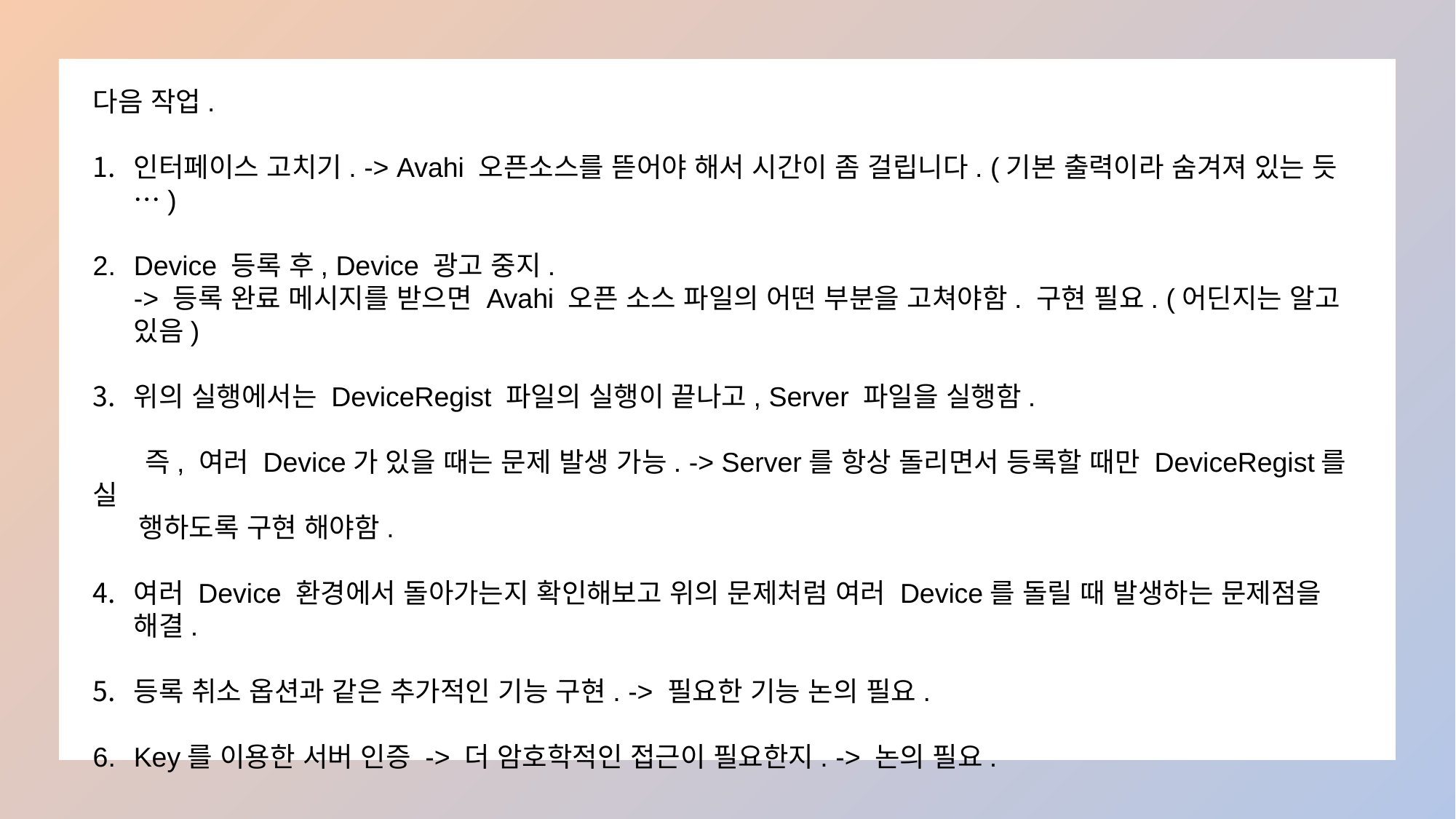

다음 작업.

인터페이스 고치기. -> Avahi 오픈소스를 뜯어야 해서 시간이 좀 걸립니다. (기본 출력이라 숨겨져 있는 듯…)

Device 등록 후, Device 광고 중지.
-> 등록 완료 메시지를 받으면 Avahi 오픈 소스 파일의 어떤 부분을 고쳐야함. 구현 필요. (어딘지는 알고 있음)

위의 실행에서는 DeviceRegist 파일의 실행이 끝나고, Server 파일을 실행함.

      즉, 여러 Device가 있을 때는 문제 발생 가능. -> Server를 항상 돌리면서 등록할 때만 DeviceRegist를 실
      행하도록 구현 해야함.

여러 Device 환경에서 돌아가는지 확인해보고 위의 문제처럼 여러 Device를 돌릴 때 발생하는 문제점을 해결.

등록 취소 옵션과 같은 추가적인 기능 구현. -> 필요한 기능 논의 필요.

Key를 이용한 서버 인증 -> 더 암호학적인 접근이 필요한지. -> 논의 필요.